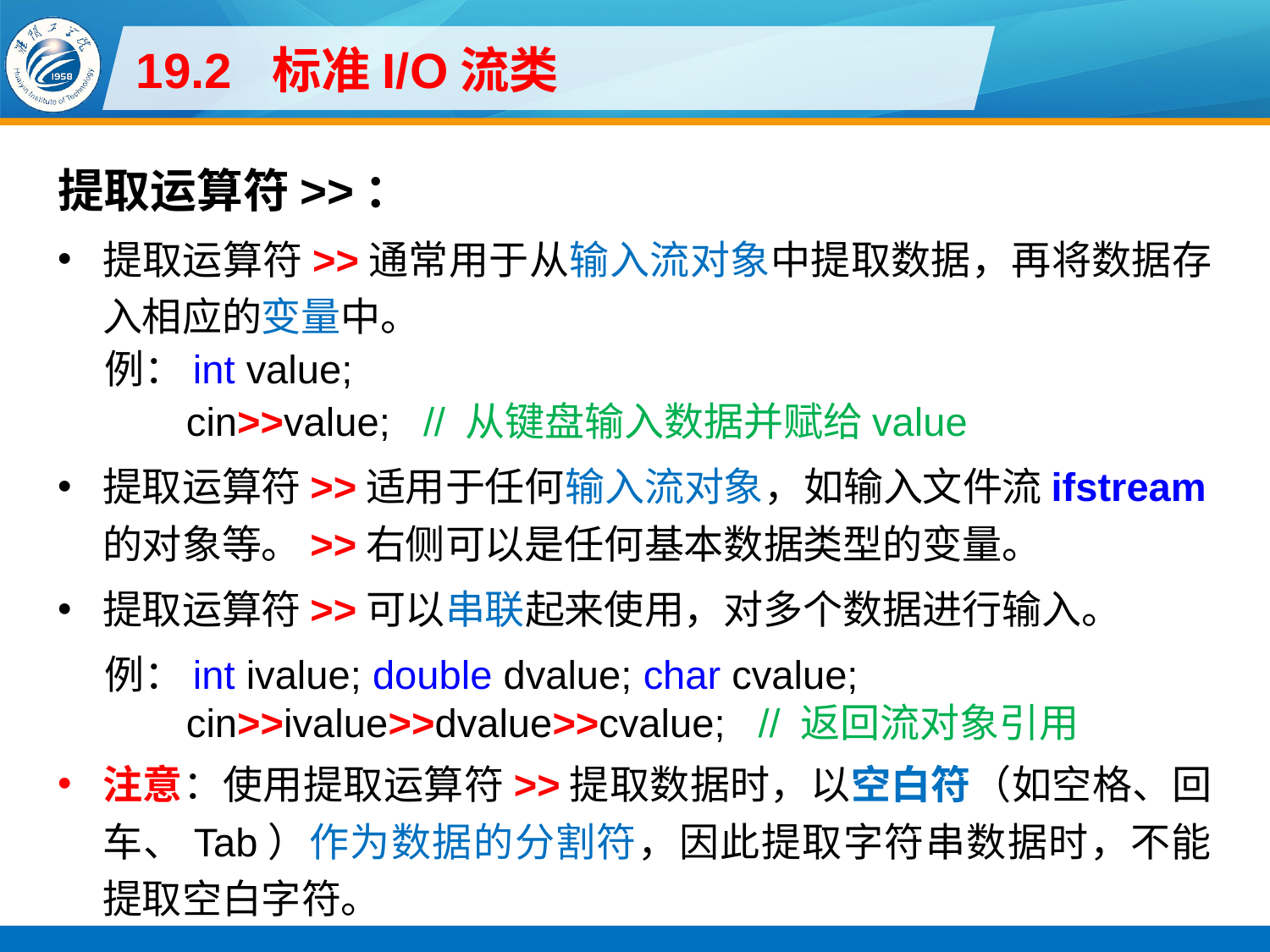

# 19.2  标准I/O流类
提取运算符>>：
提取运算符>>通常用于从输入流对象中提取数据，再将数据存入相应的变量中。
例：int value;
cin>>value;   // 从键盘输入数据并赋给value
提取运算符>>适用于任何输入流对象，如输入文件流ifstream的对象等。>>右侧可以是任何基本数据类型的变量。
提取运算符>>可以串联起来使用，对多个数据进行输入。
例：int ivalue; double dvalue; char cvalue;
cin>>ivalue>>dvalue>>cvalue;   // 返回流对象引用
注意：使用提取运算符>>提取数据时，以空白符（如空格、回车、Tab）作为数据的分割符，因此提取字符串数据时，不能提取空白字符。